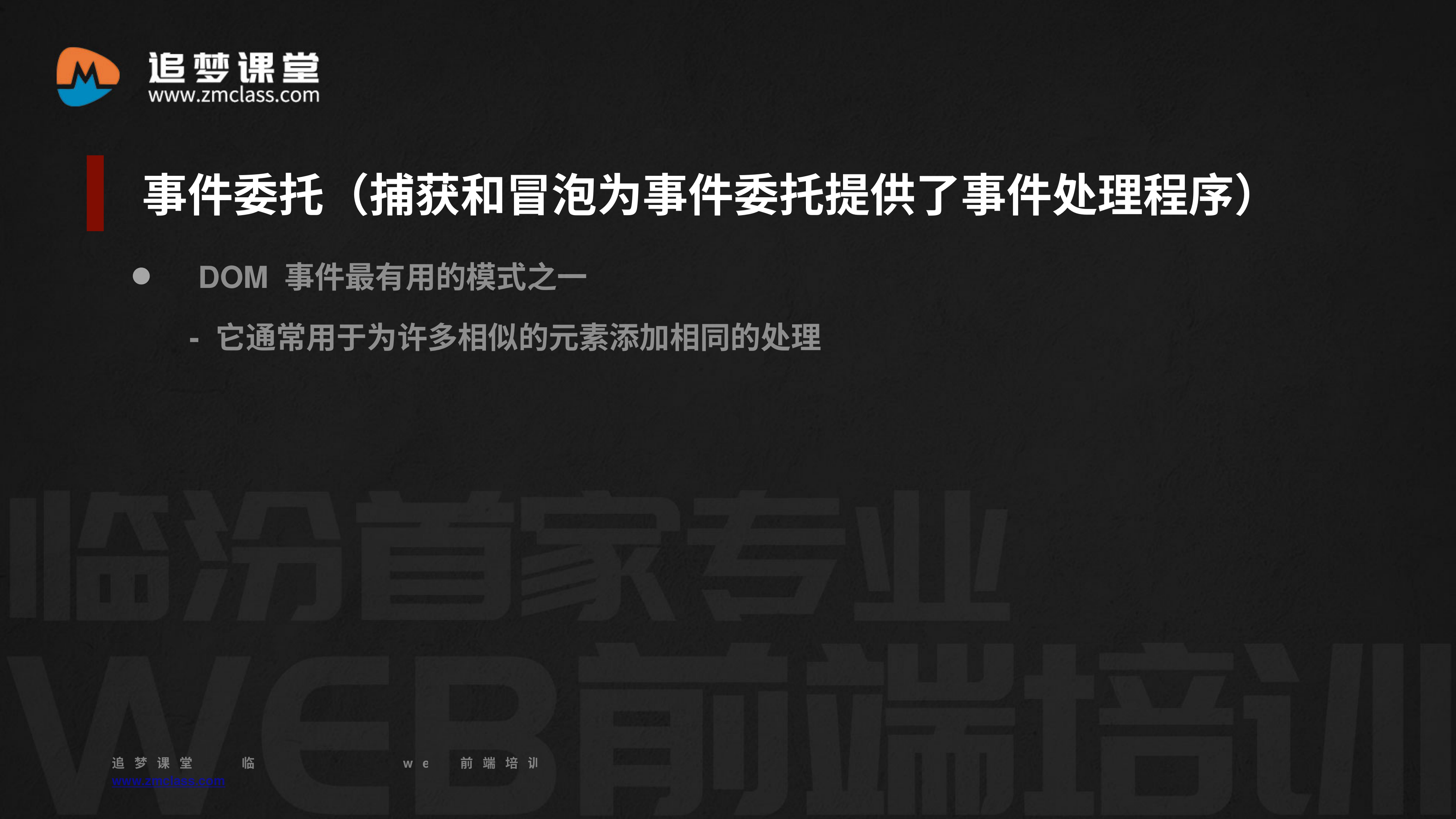

事件委托（捕获和冒泡为事件委托提供了事件处理程序）
 DOM 事件最有用的模式之一

- 它通常用于为许多相似的元素添加相同的处理
追梦课堂   临汾首家专业的web前端培训机构                                                          www.zmclass.com
16